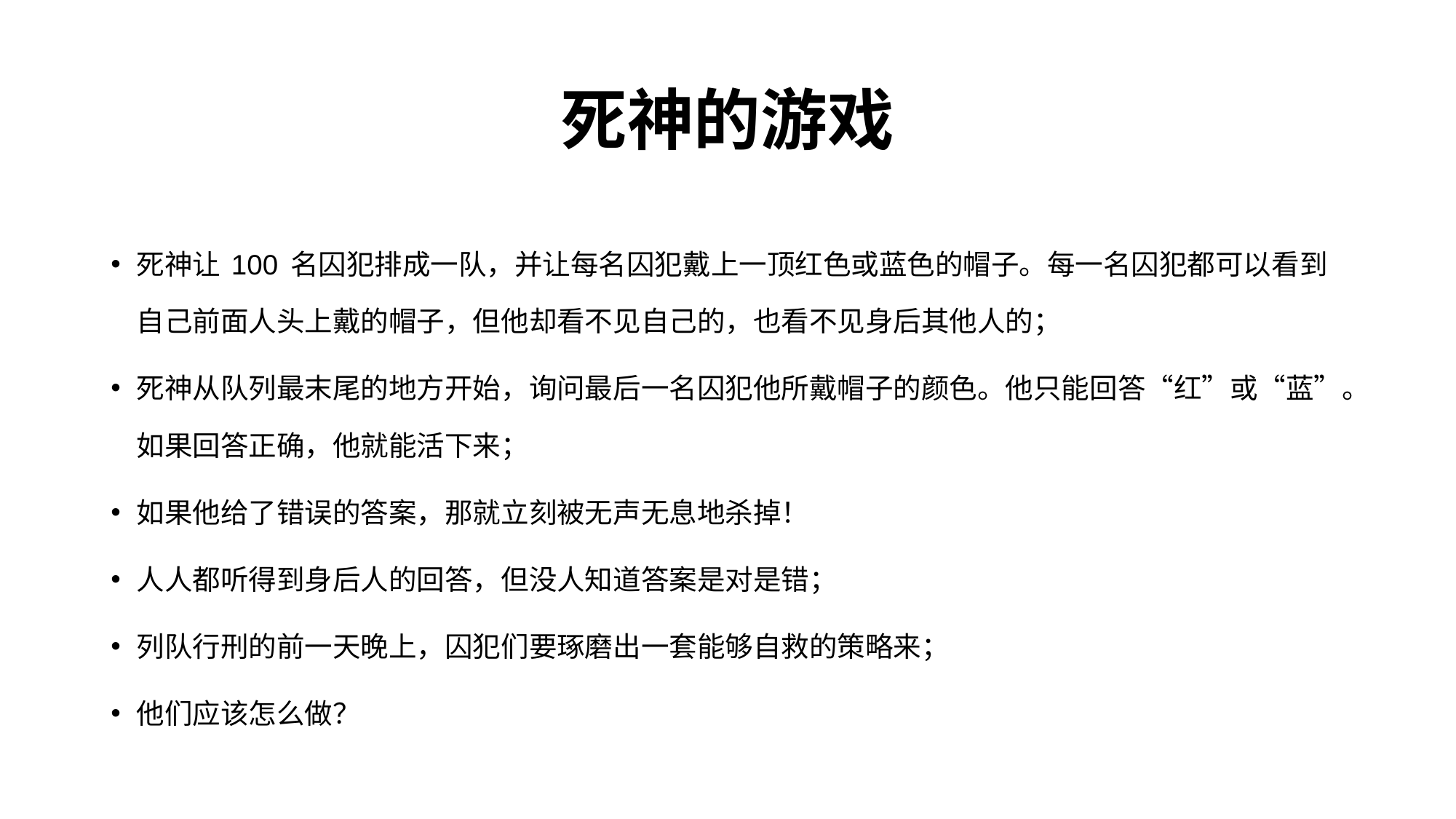

# 死神的游戏
死神让 100 名囚犯排成一队，并让每名囚犯戴上一顶红色或蓝色的帽子。每一名囚犯都可以看到自己前面人头上戴的帽子，但他却看不见自己的，也看不见身后其他人的；
死神从队列最末尾的地方开始，询问最后一名囚犯他所戴帽子的颜色。他只能回答“红”或“蓝”。如果回答正确，他就能活下来；
如果他给了错误的答案，那就立刻被无声无息地杀掉！
人人都听得到身后人的回答，但没人知道答案是对是错；
列队行刑的前一天晚上，囚犯们要琢磨出一套能够自救的策略来；
他们应该怎么做？